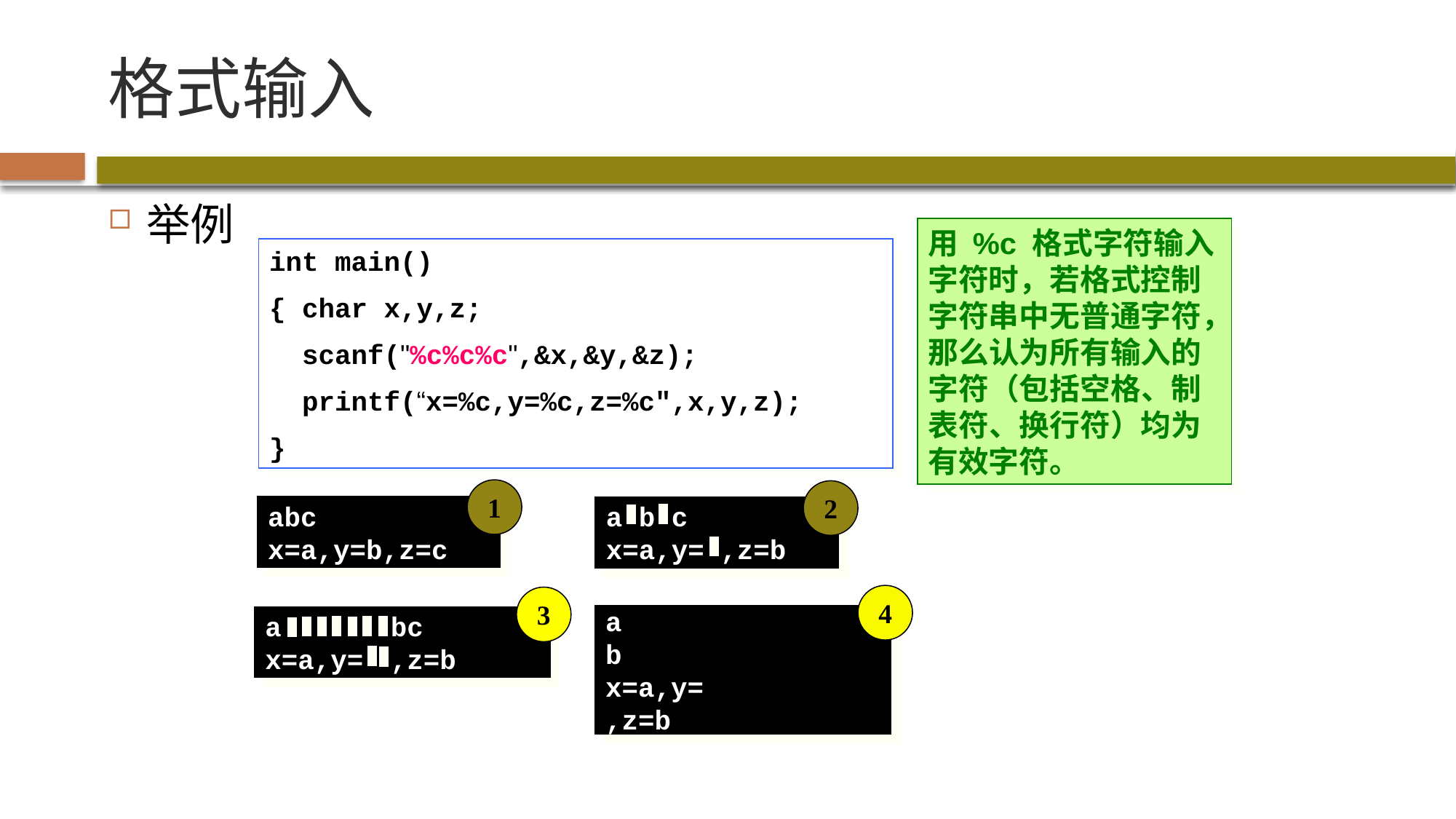

# 格式输入
举例
用 %c 格式字符输入字符时，若格式控制字符串中无普通字符，那么认为所有输入的字符（包括空格、制表符、换行符）均为有效字符。
int main()
{ char x,y,z;
  scanf("%c%c%c",&x,&y,&z);
  printf(“x=%c,y=%c,z=%c",x,y,z);
}
1
2
abc
x=a,y=b,z=c
a b c
x=a,y= ,z=b

4
3
a
b
x=a,y=
,z=b
a	 bc
x=a,y=	 ,z=b